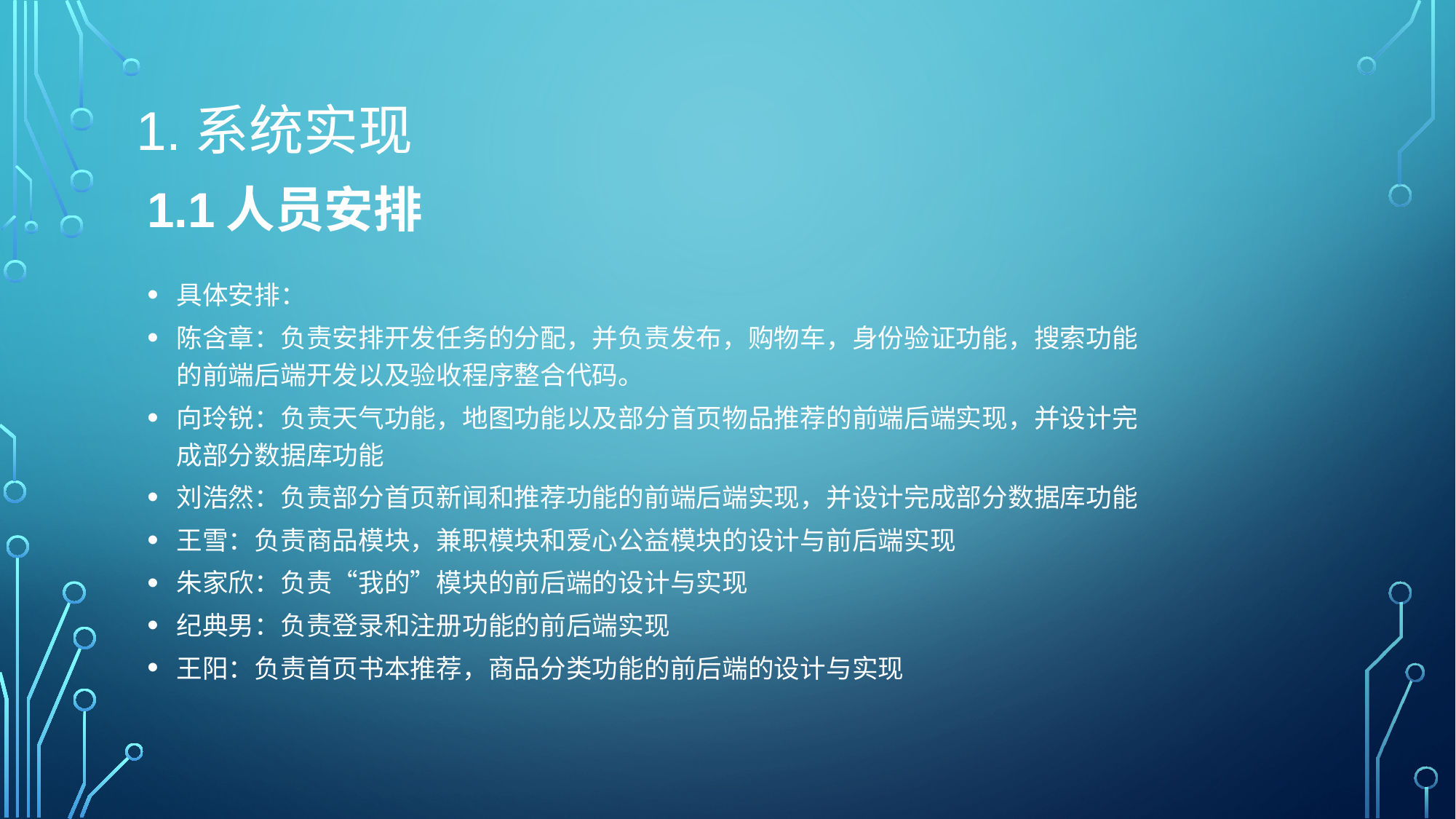

1.系统实现
# 1.1人员安排
具体安排：
陈含章：负责安排开发任务的分配，并负责发布，购物车，身份验证功能，搜索功能的前端后端开发以及验收程序整合代码。
向玲锐：负责天气功能，地图功能以及部分首页物品推荐的前端后端实现，并设计完成部分数据库功能
刘浩然：负责部分首页新闻和推荐功能的前端后端实现，并设计完成部分数据库功能
王雪：负责商品模块，兼职模块和爱心公益模块的设计与前后端实现
朱家欣：负责“我的”模块的前后端的设计与实现
纪典男：负责登录和注册功能的前后端实现
王阳：负责首页书本推荐，商品分类功能的前后端的设计与实现